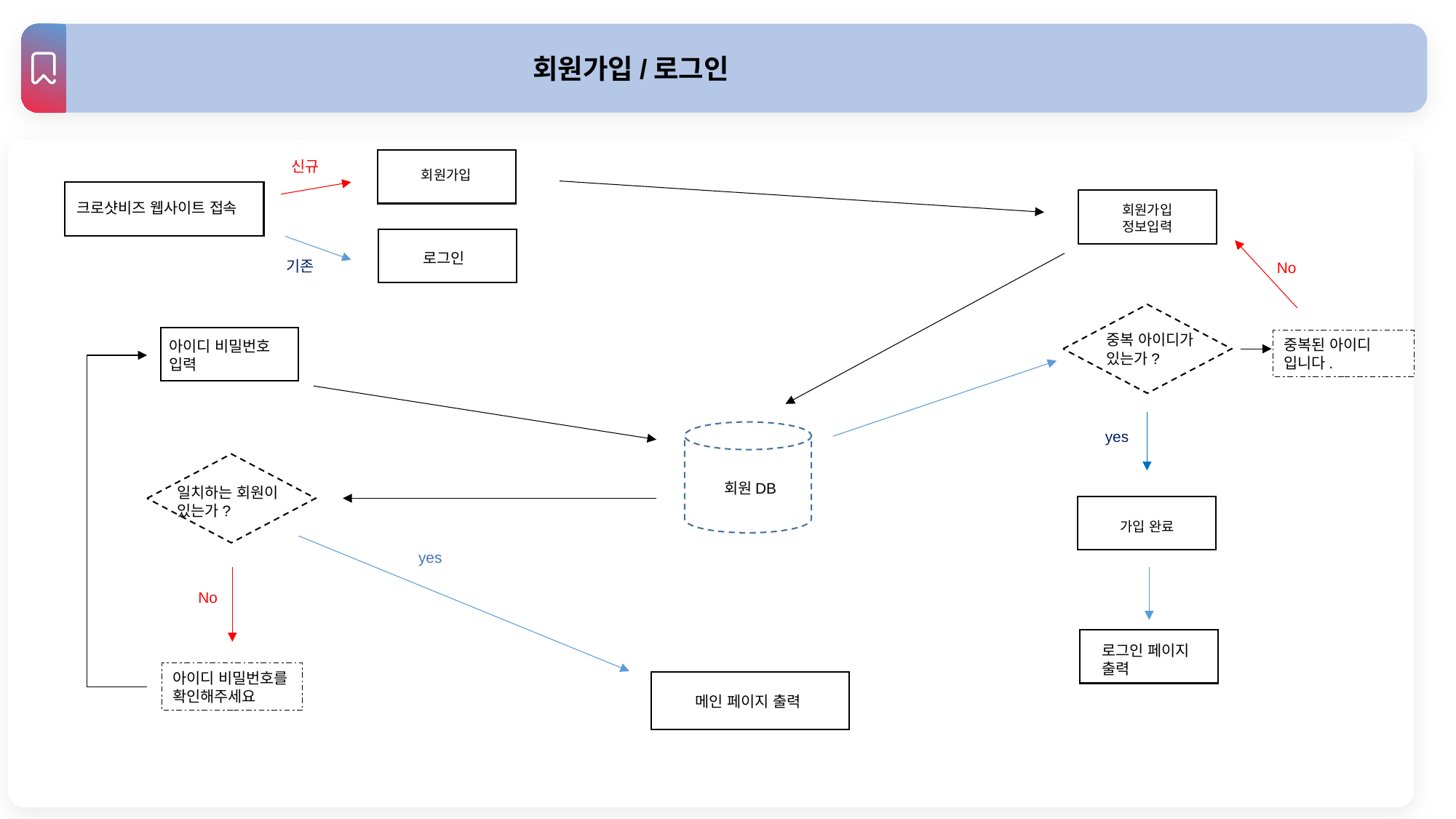

회원가입/로그인

신규
회원가입

크로샷비즈 웹사이트 접속
회원가입 정보입력

로그인
기존
No

중복 아이디가 있는가?

중복된 아이디 입니다.
아이디 비밀번호 입력
yes

회원DB
일치하는 회원이 있는가?

가입 완료
yes
No

로그인 페이지 출력
아이디 비밀번호를 확인해주세요

메인 페이지 출력